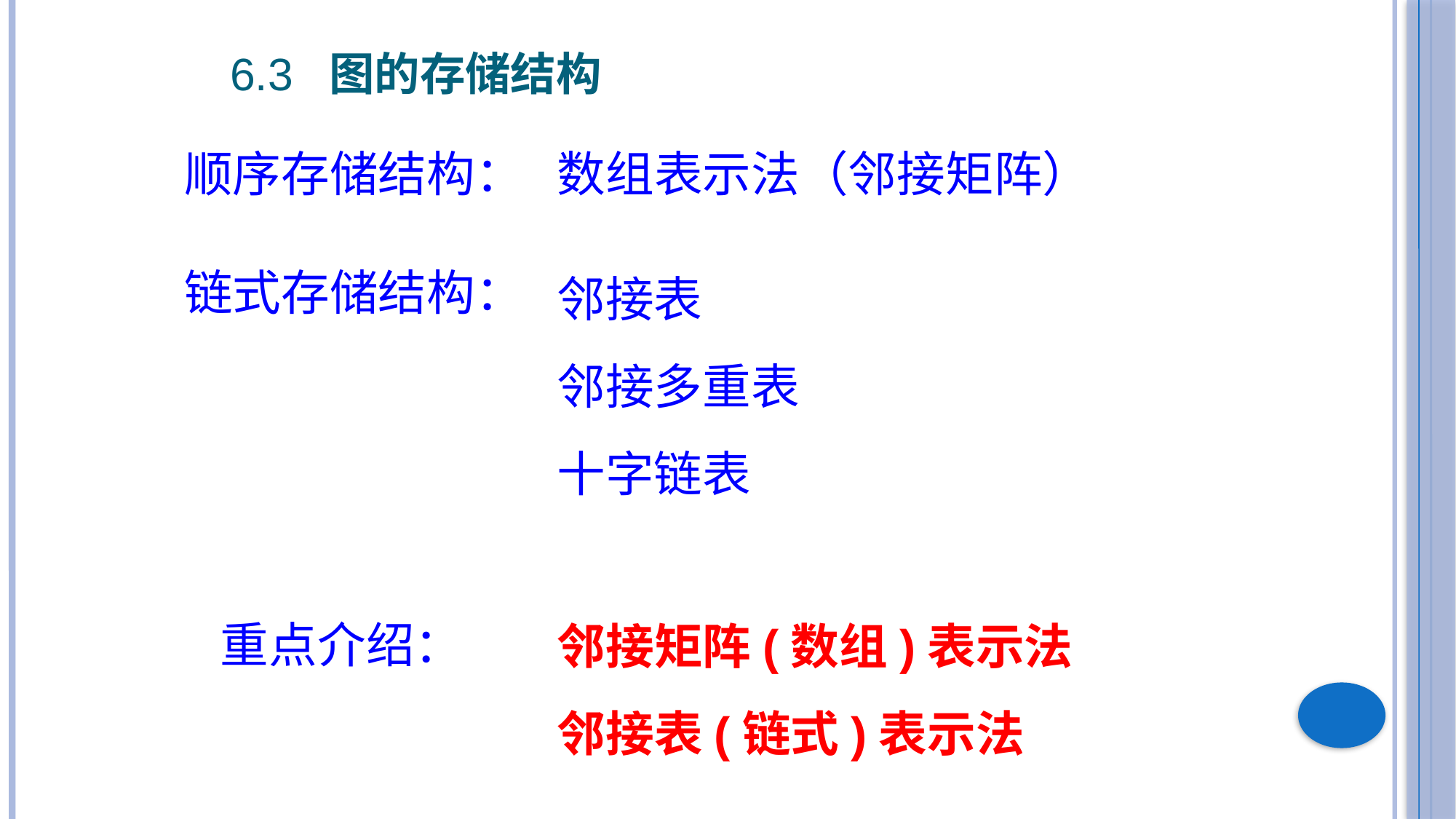

6.3  图的存储结构
顺序存储结构：
数组表示法（邻接矩阵）
邻接表
邻接多重表
十字链表
链式存储结构：
邻接矩阵(数组)表示法
邻接表(链式)表示法
重点介绍：